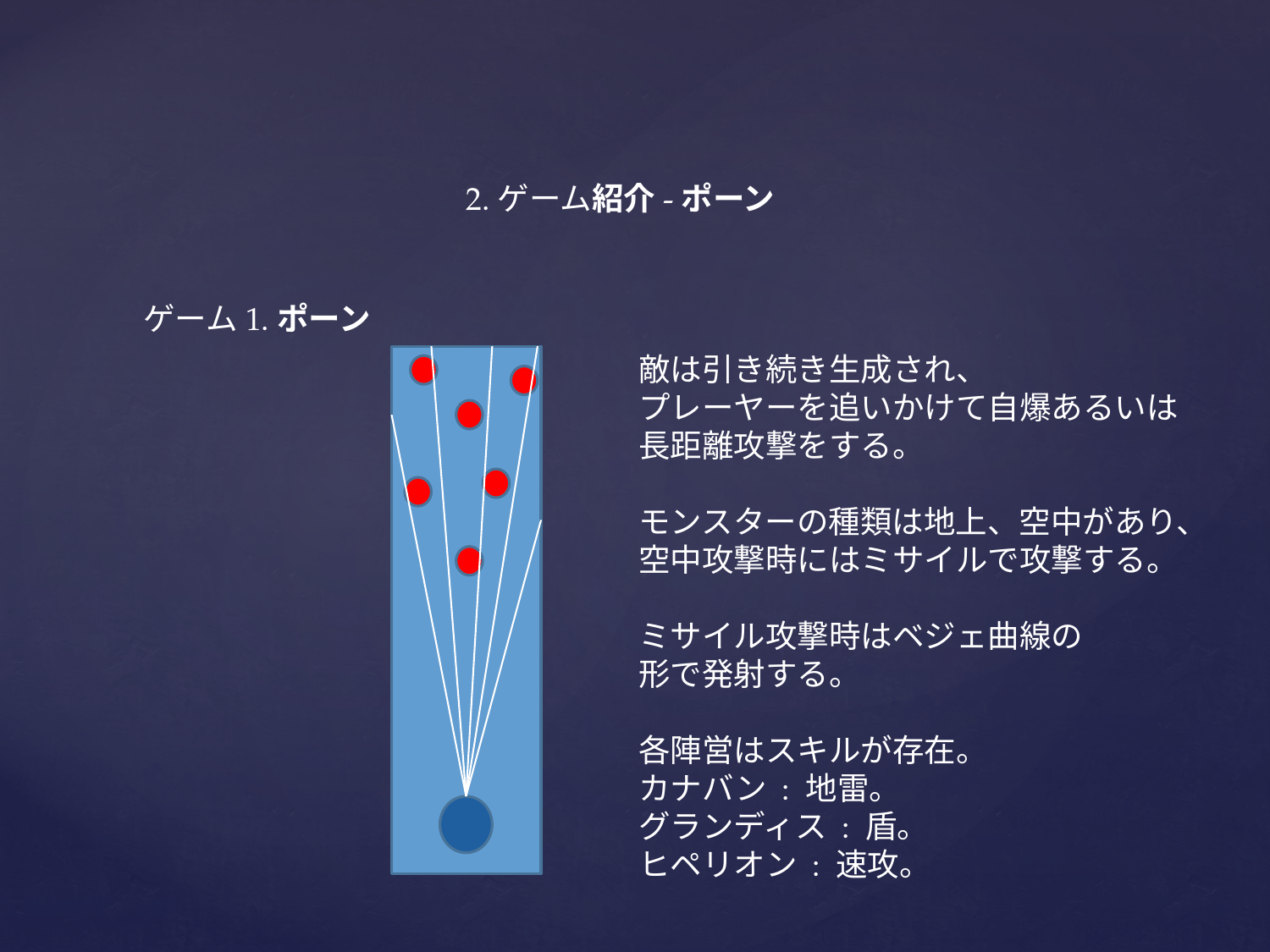

2.ゲーム紹介-ポーン

ゲーム1.ポーン
敵は引き続き生成され、
プレーヤーを追いかけて自爆あるいは
長距離攻撃をする。
モンスターの種類は地上、空中があり、
空中攻撃時にはミサイルで攻撃する。
ミサイル攻撃時はベジェ曲線の
形で発射する。
各陣営はスキルが存在。
カナバン : 地雷。
グランディス : 盾。
ヒペリオン : 速攻。